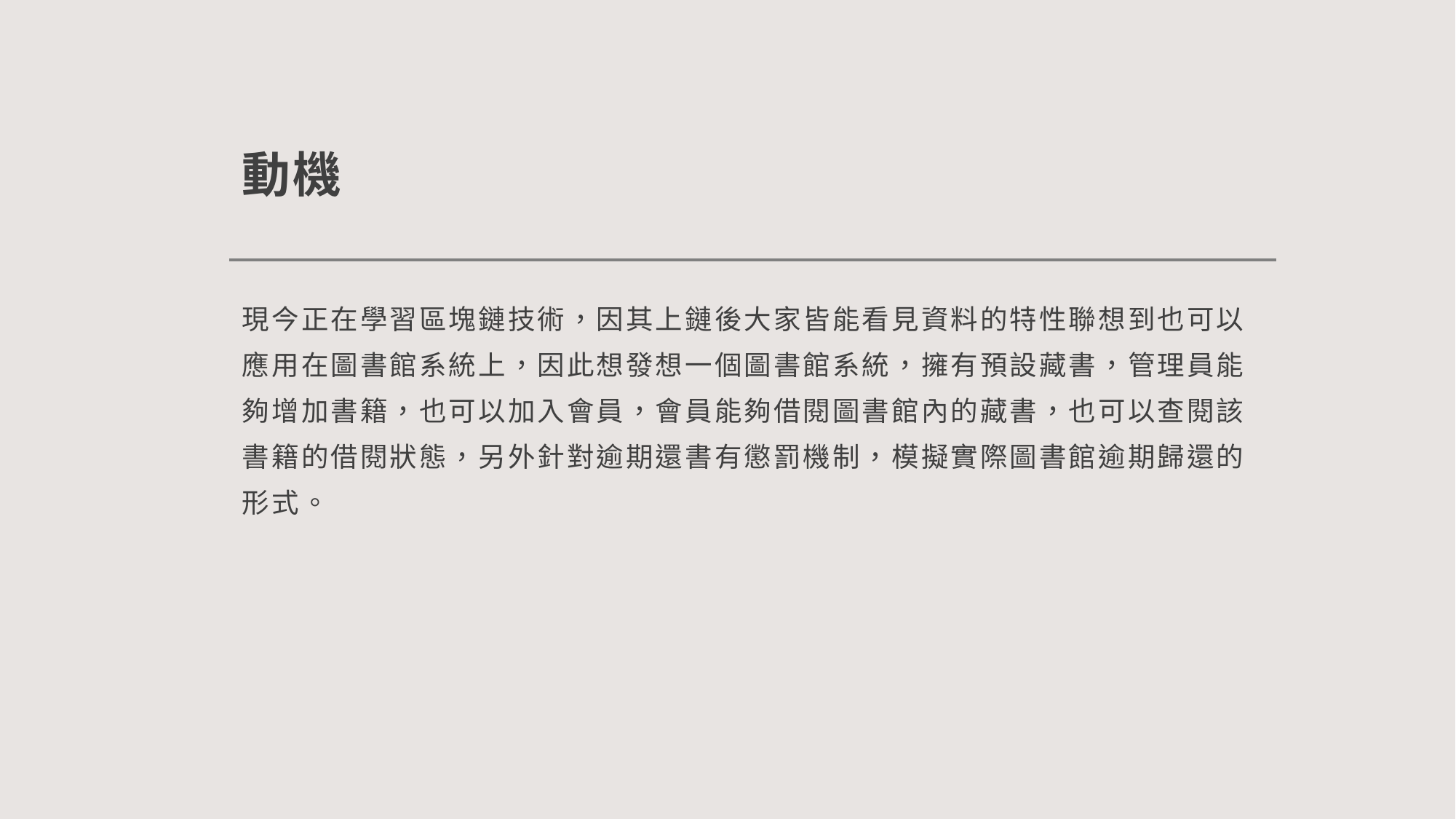

# 動機
現今正在學習區塊鏈技術，因其上鏈後大家皆能看見資料的特性聯想到也可以應用在圖書館系統上，因此想發想一個圖書館系統，擁有預設藏書，管理員能夠增加書籍，也可以加入會員，會員能夠借閱圖書館內的藏書，也可以查閱該書籍的借閱狀態，另外針對逾期還書有懲罰機制，模擬實際圖書館逾期歸還的形式。